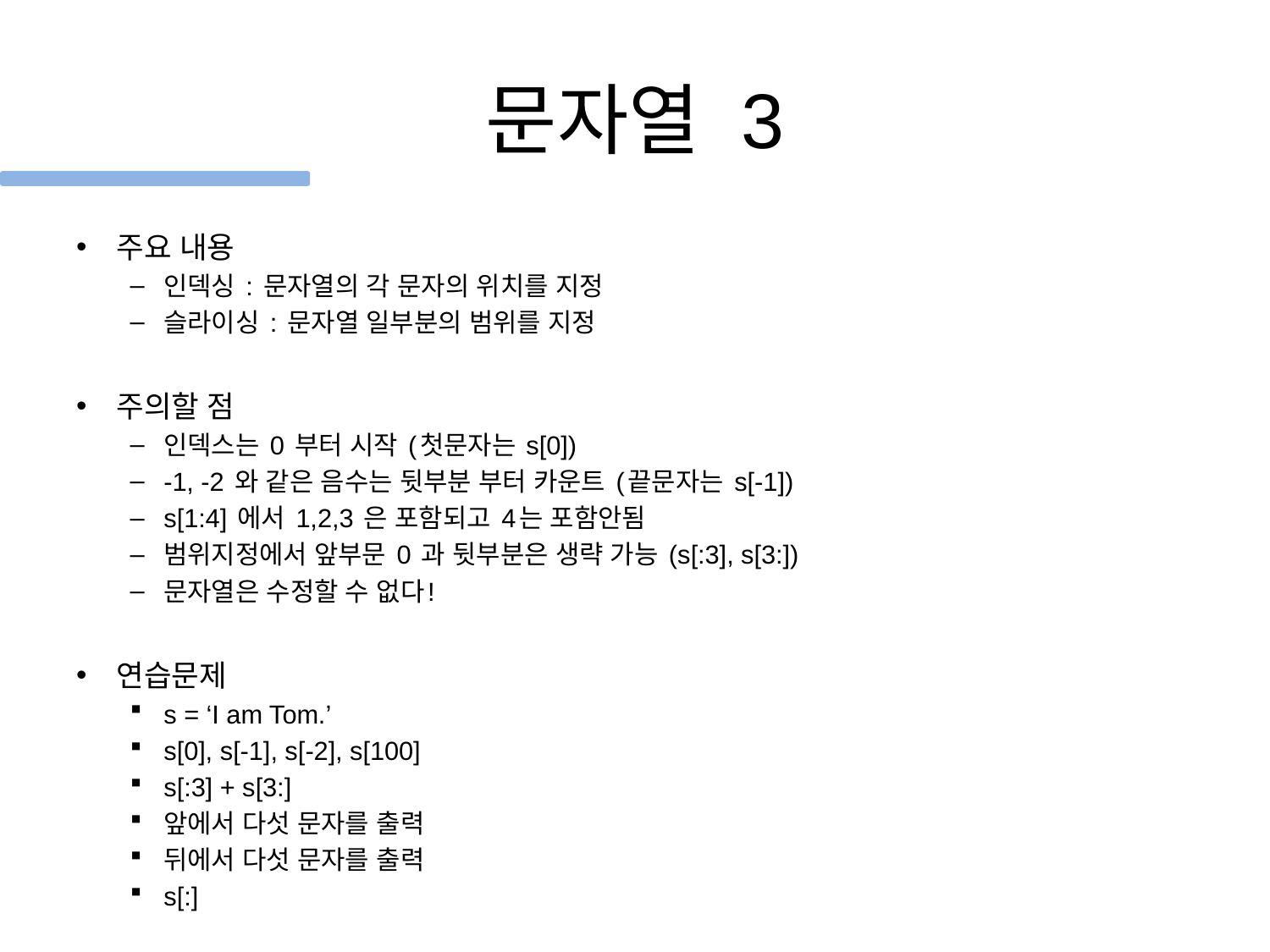

# 문자열 3

주요 내용
인덱싱 : 문자열의 각 문자의 위치를 지정
슬라이싱 : 문자열 일부분의 범위를 지정

주의할 점
인덱스는 0 부터 시작 (첫문자는 s[0])
-1, -2 와 같은 음수는 뒷부분 부터 카운트 (끝문자는 s[-1])
s[1:4] 에서 1,2,3 은 포함되고 4는 포함안됨
범위지정에서 앞부문 0 과 뒷부분은 생략 가능 (s[:3], s[3:])
문자열은 수정할 수 없다!

연습문제
s = ‘I am Tom.’
s[0], s[-1], s[-2], s[100]
s[:3] + s[3:]
앞에서 다섯 문자를 출력
뒤에서 다섯 문자를 출력
s[:]